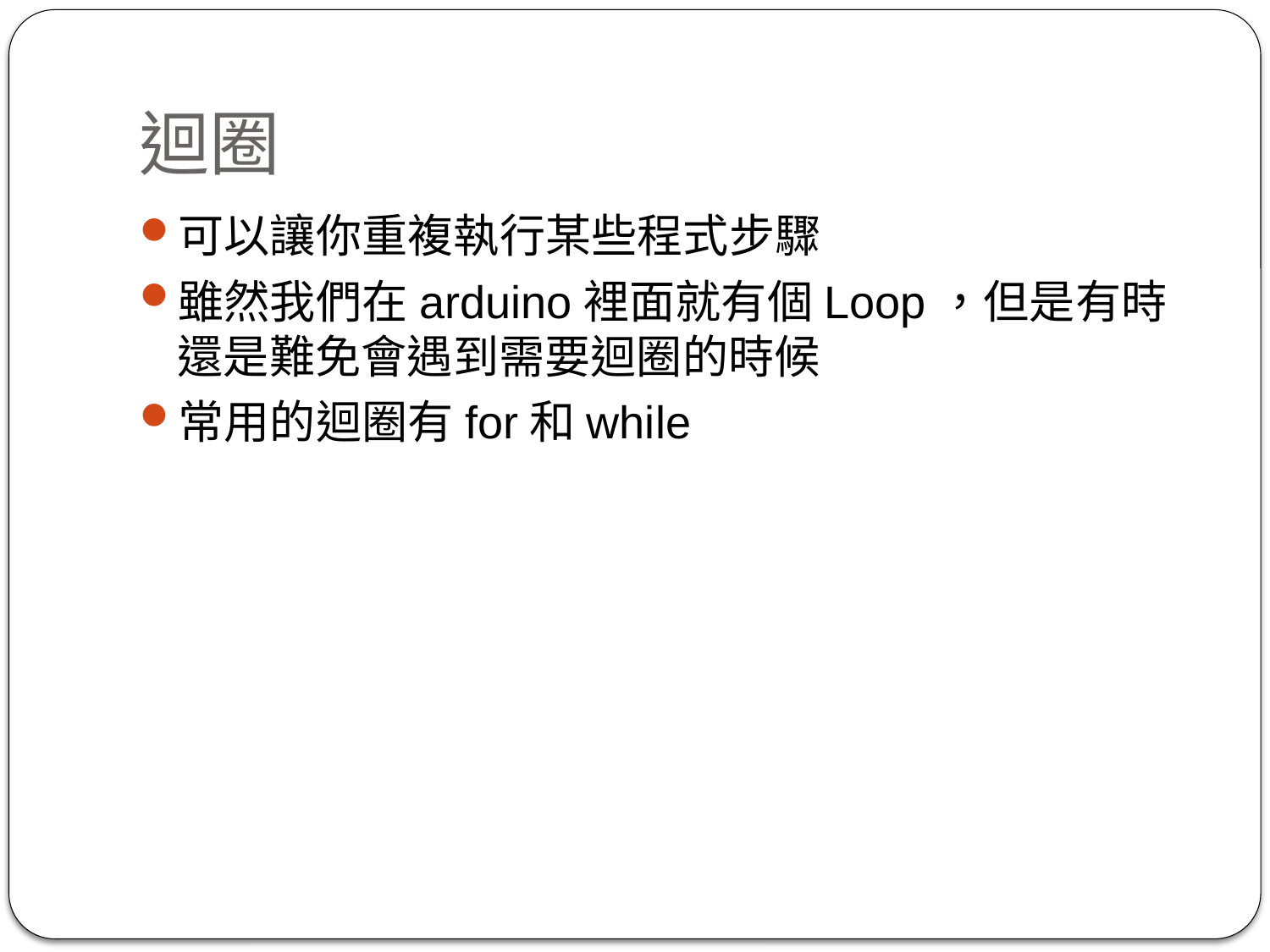

# 迴圈
可以讓你重複執行某些程式步驟
雖然我們在arduino裡面就有個Loop，但是有時還是難免會遇到需要迴圈的時候
常用的迴圈有for和while